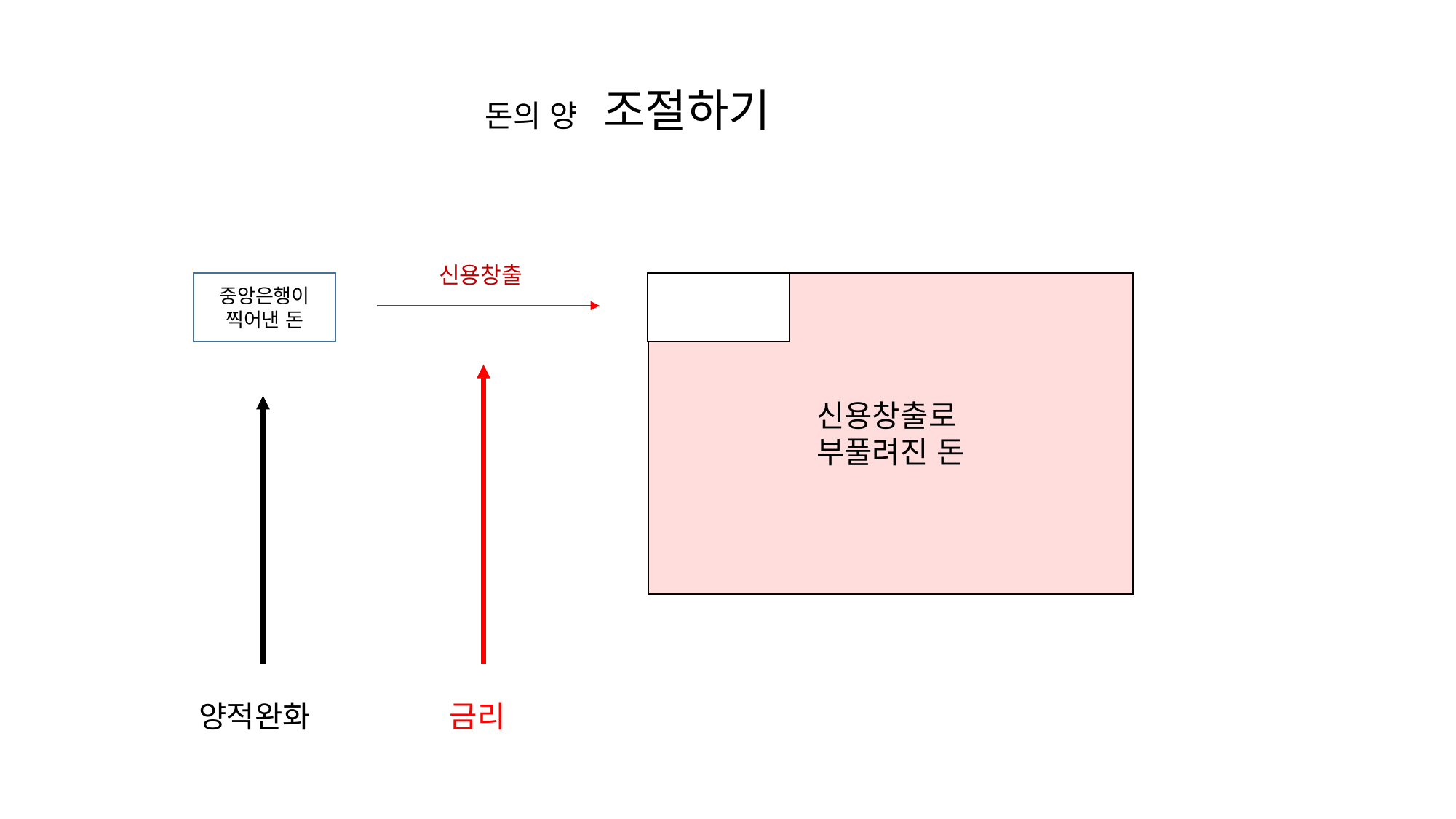

돈의 양   조절하기

신용창출

신용창출로
부풀려진 돈
중앙은행이
찍어낸 돈
양적완화
금리